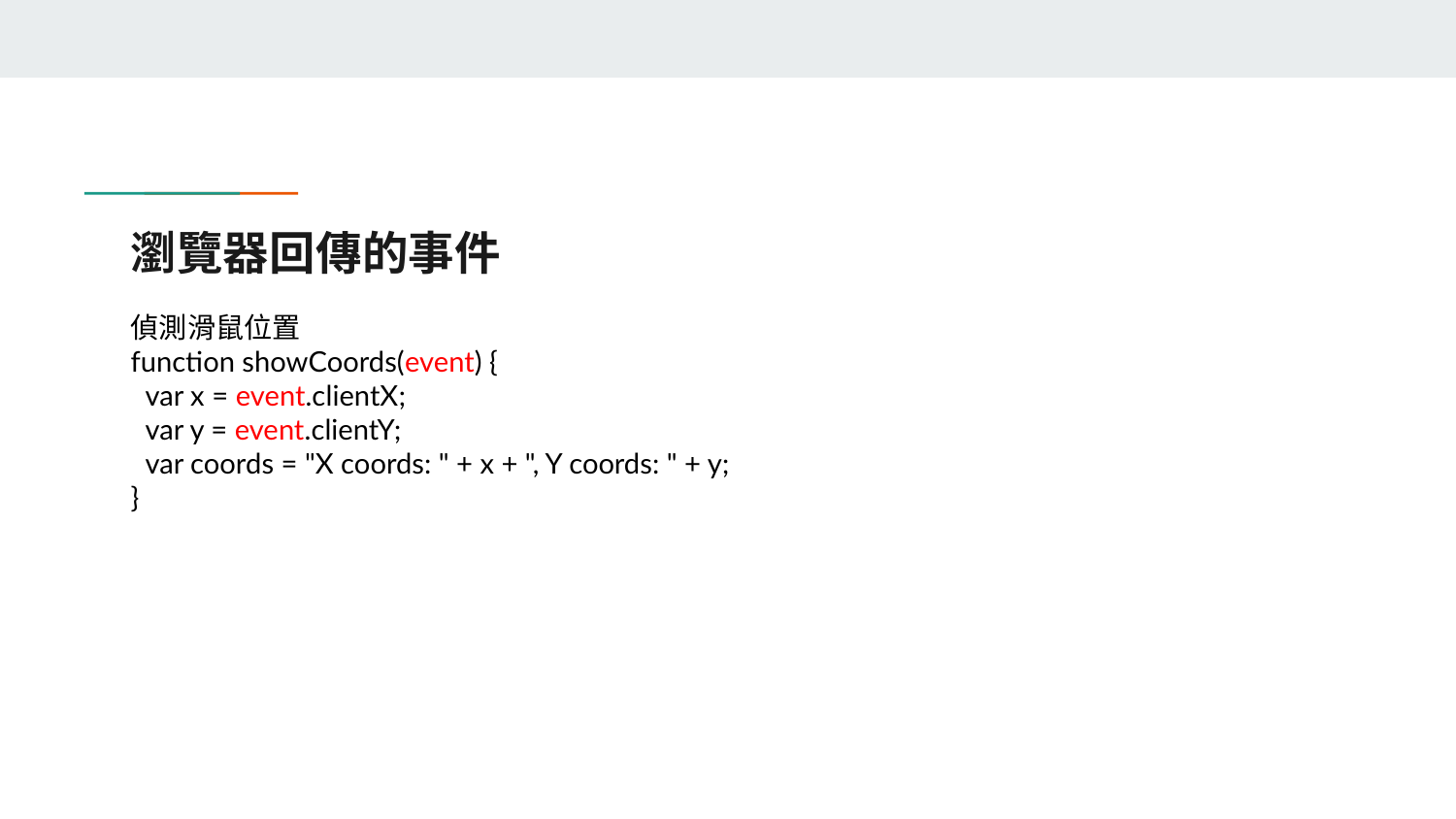

# 瀏覽器回傳的事件
偵測滑鼠位置
function showCoords(event) {
  var x = event.clientX;
  var y = event.clientY;
  var coords = "X coords: " + x + ", Y coords: " + y;
}